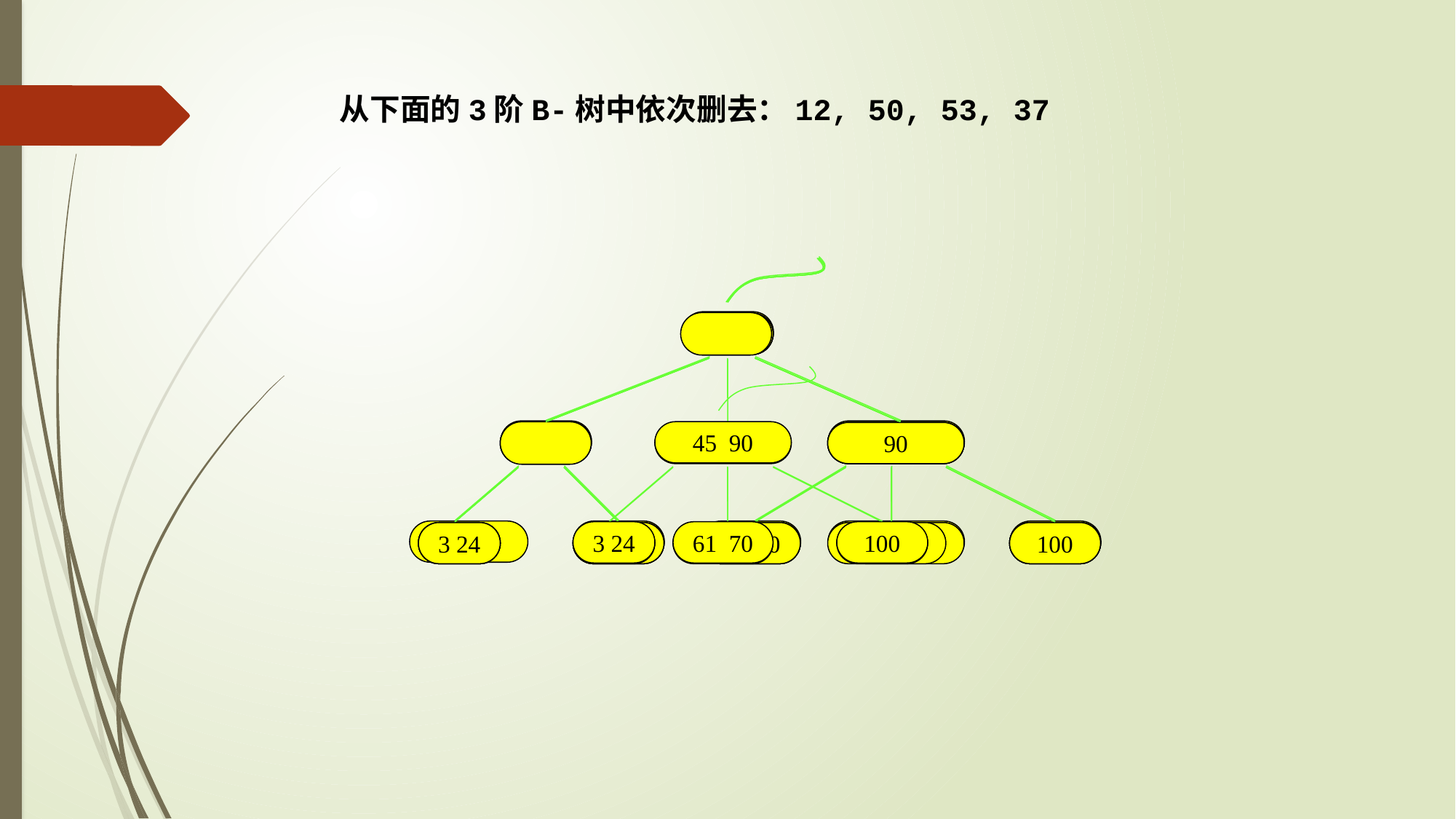

从下面的3阶B-树中依次删去：12, 50, 53, 37

45

24
53  90

3  12
37
50
61  70
100

45

24
53  90

3
37
50
61  70
100

45

24
61  90

3
37
53
70
100

45

24
90

3
37
61  70
100

45

90

3 24
61  70
100

45  90

3 24
61  70
100

45  90

3 24
61  70
100